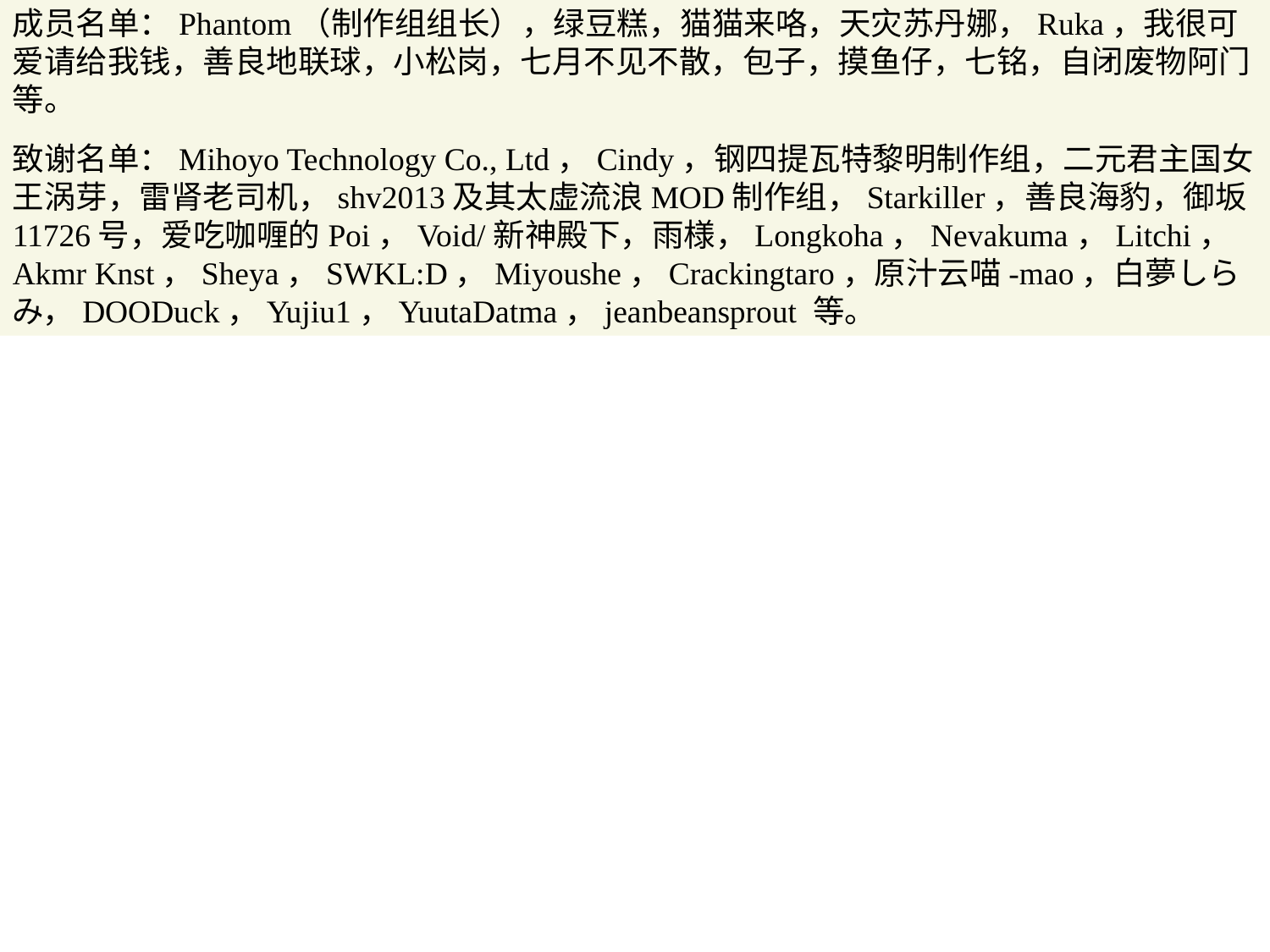

成员名单：Phantom（制作组组长），绿豆糕，猫猫来咯，天灾苏丹娜，Ruka，我很可爱请给我钱，善良地联球，小松岗，七月不见不散，包子，摸鱼仔，七铭，自闭废物阿门等。
致谢名单：Mihoyo Technology Co., Ltd，Cindy，钢四提瓦特黎明制作组，二元君主国女王涡芽，雷肾老司机，shv2013及其太虚流浪MOD制作组，Starkiller，善良海豹，御坂11726号，爱吃咖喱的Poi，Void/新神殿下，雨様，Longkoha，Nevakuma，Litchi，Akmr Knst，Sheya，SWKL:D，Miyoushe，Crackingtaro，原汁云喵-mao，白夢しらみ，DOODuck，Yujiu1，YuutaDatma，jeanbeansprout 等。